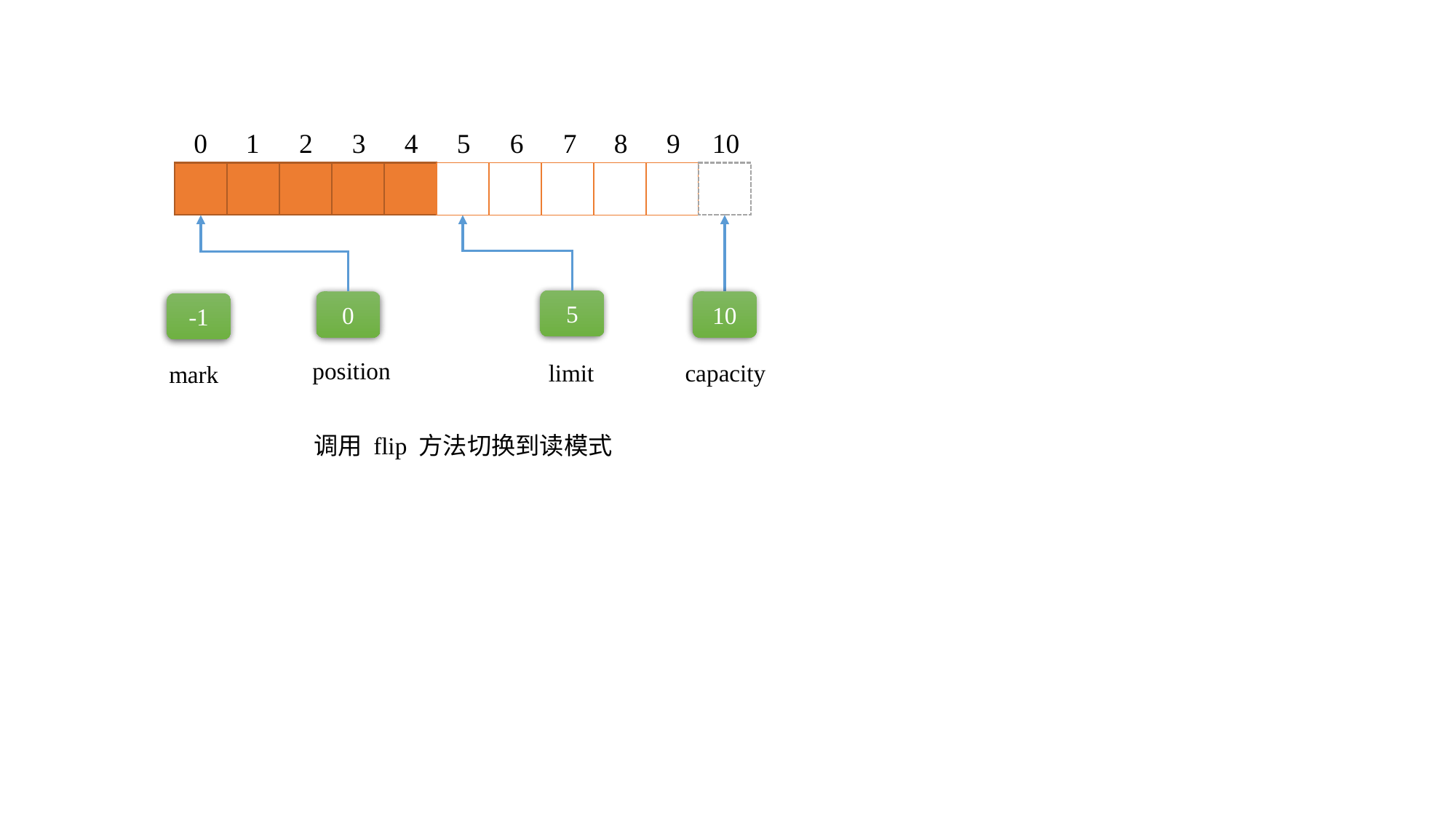

0
1
2
3
4
5
6
7
8
9
10

5
0
10
-1
position
limit
capacity
mark
调用 flip 方法切换到读模式